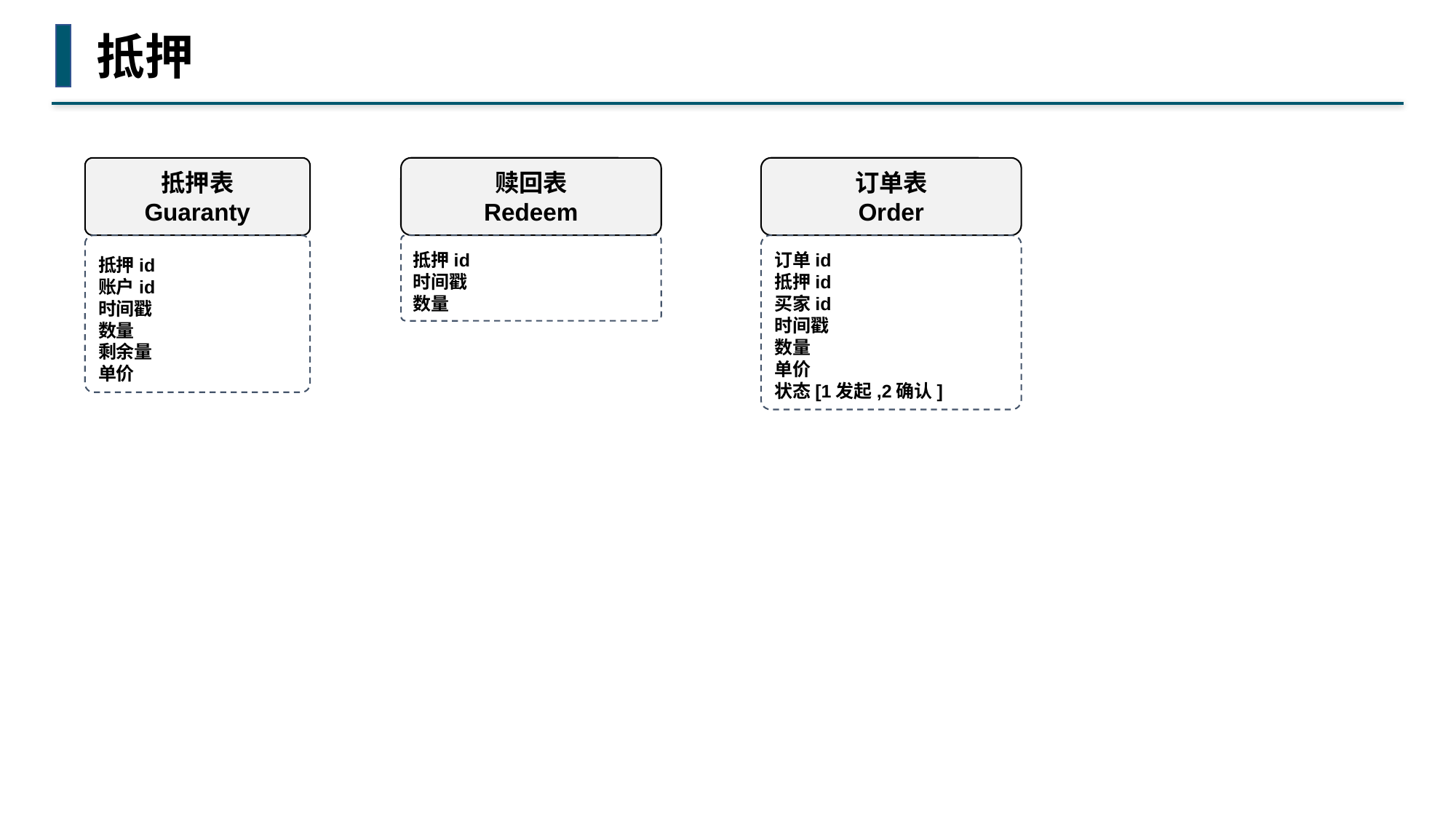

抵押

抵押表
Guaranty
赎回表
Redeem
订单表
Order

订单id
抵押id
买家id
时间戳
数量
单价
状态[1发起,2确认]

抵押id
时间戳
数量
抵押id
账户id
时间戳
数量
剩余量
单价